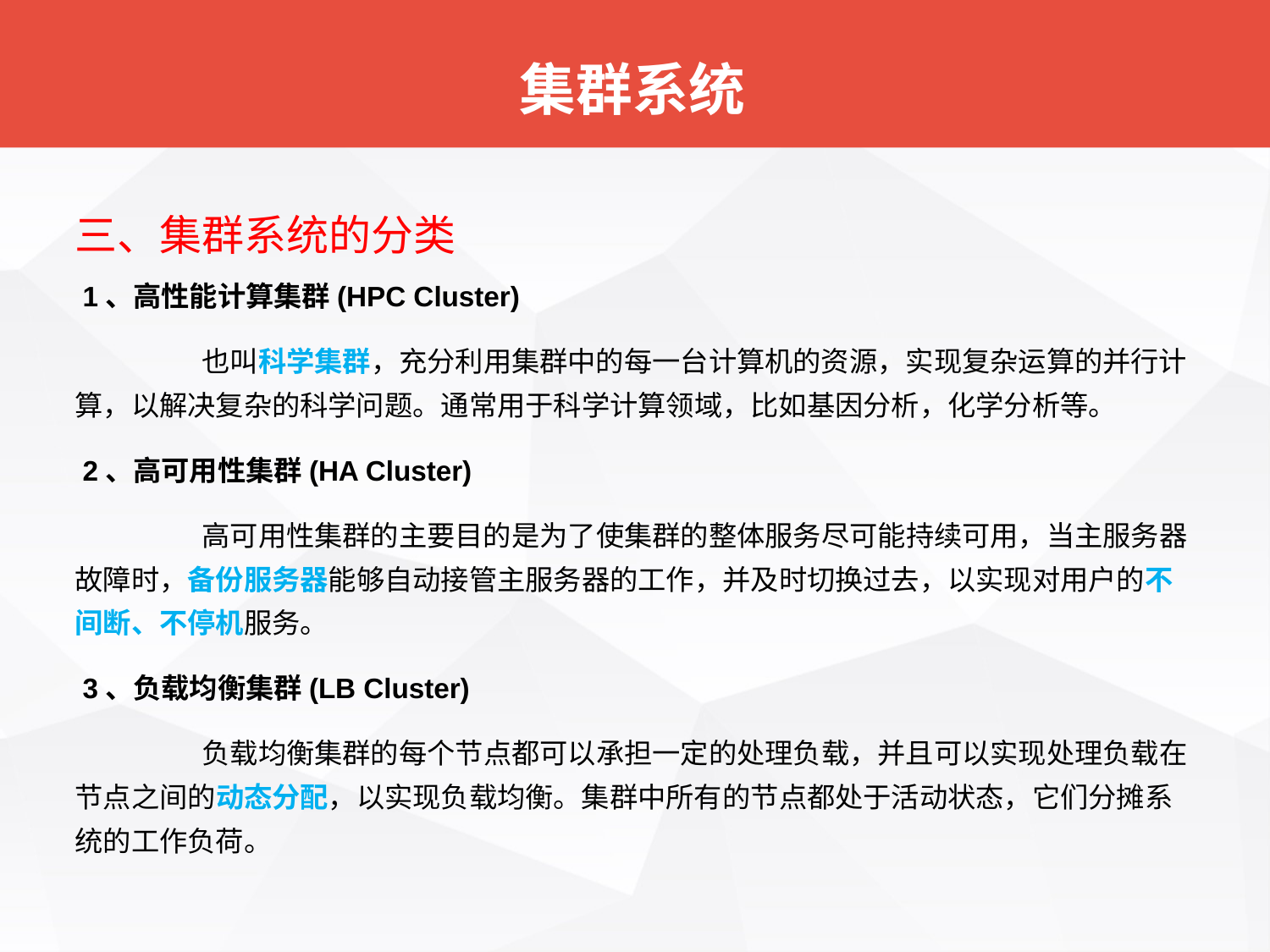

# 集群系统

 1、高性能计算集群(HPC Cluster)
		也叫科学集群，充分利用集群中的每一台计算机的资源，实现复杂运算的并行计算，以解决复杂的科学问题。通常用于科学计算领域，比如基因分析，化学分析等。
 2、高可用性集群(HA Cluster)
		高可用性集群的主要目的是为了使集群的整体服务尽可能持续可用，当主服务器故障时，备份服务器能够自动接管主服务器的工作，并及时切换过去，以实现对用户的不间断、不停机服务。
 3、负载均衡集群(LB Cluster)
		负载均衡集群的每个节点都可以承担一定的处理负载，并且可以实现处理负载在节点之间的动态分配，以实现负载均衡。集群中所有的节点都处于活动状态，它们分摊系统的工作负荷。
三、集群系统的分类